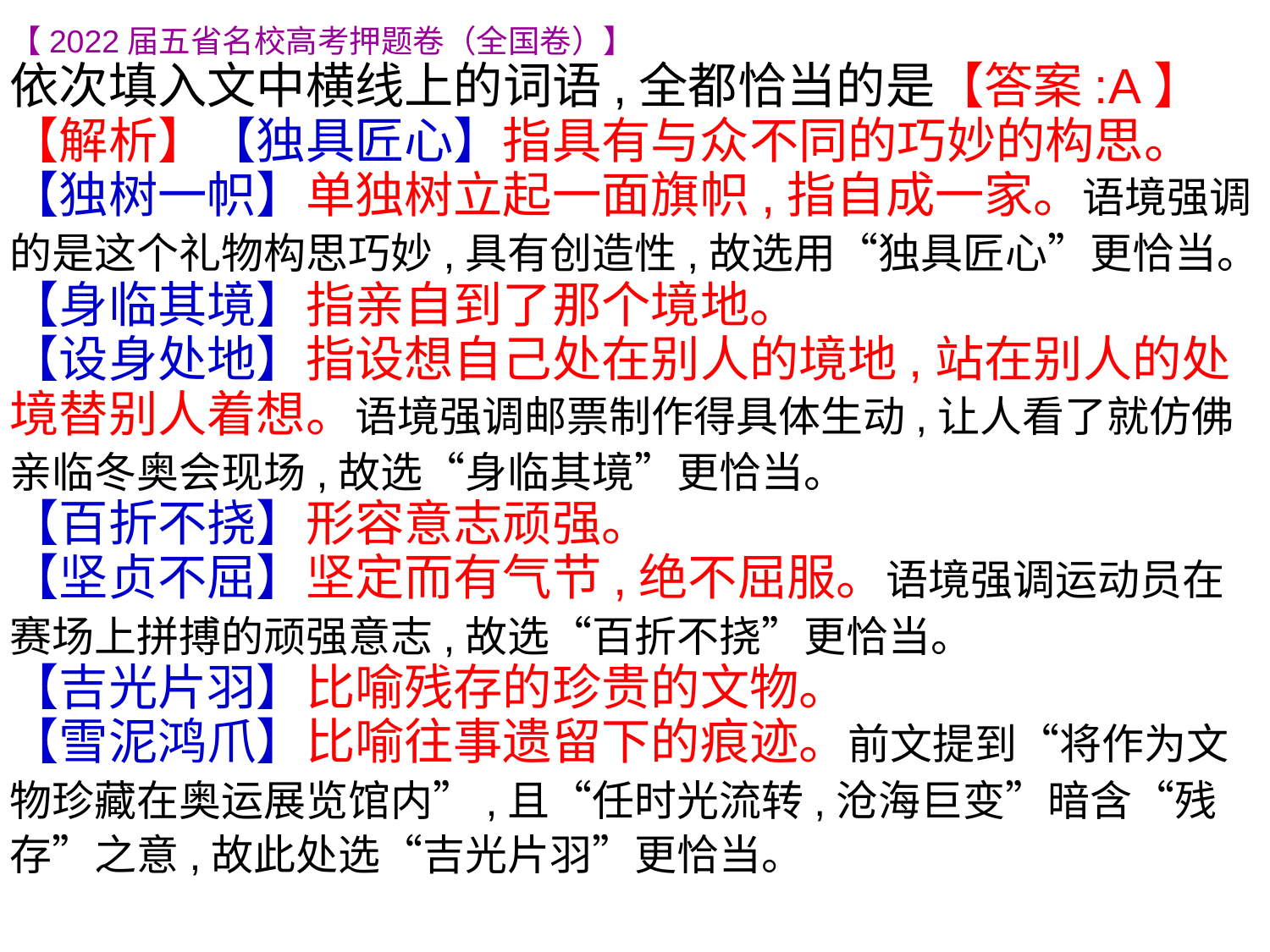

【2022届五省名校高考押题卷（全国卷）】
依次填入文中横线上的词语,全都恰当的是【答案:A】【解析】【独具匠心】指具有与众不同的巧妙的构思。
【独树一帜】单独树立起一面旗帜,指自成一家。语境强调的是这个礼物构思巧妙,具有创造性,故选用“独具匠心”更恰当。
【身临其境】指亲自到了那个境地。
【设身处地】指设想自己处在别人的境地,站在别人的处境替别人着想。语境强调邮票制作得具体生动,让人看了就仿佛亲临冬奥会现场,故选“身临其境”更恰当。
【百折不挠】形容意志顽强。
【坚贞不屈】坚定而有气节,绝不屈服。语境强调运动员在赛场上拼搏的顽强意志,故选“百折不挠”更恰当。
【吉光片羽】比喻残存的珍贵的文物。
【雪泥鸿爪】比喻往事遗留下的痕迹。前文提到“将作为文物珍藏在奥运展览馆内”,且“任时光流转,沧海巨变”暗含“残存”之意,故此处选“吉光片羽”更恰当。